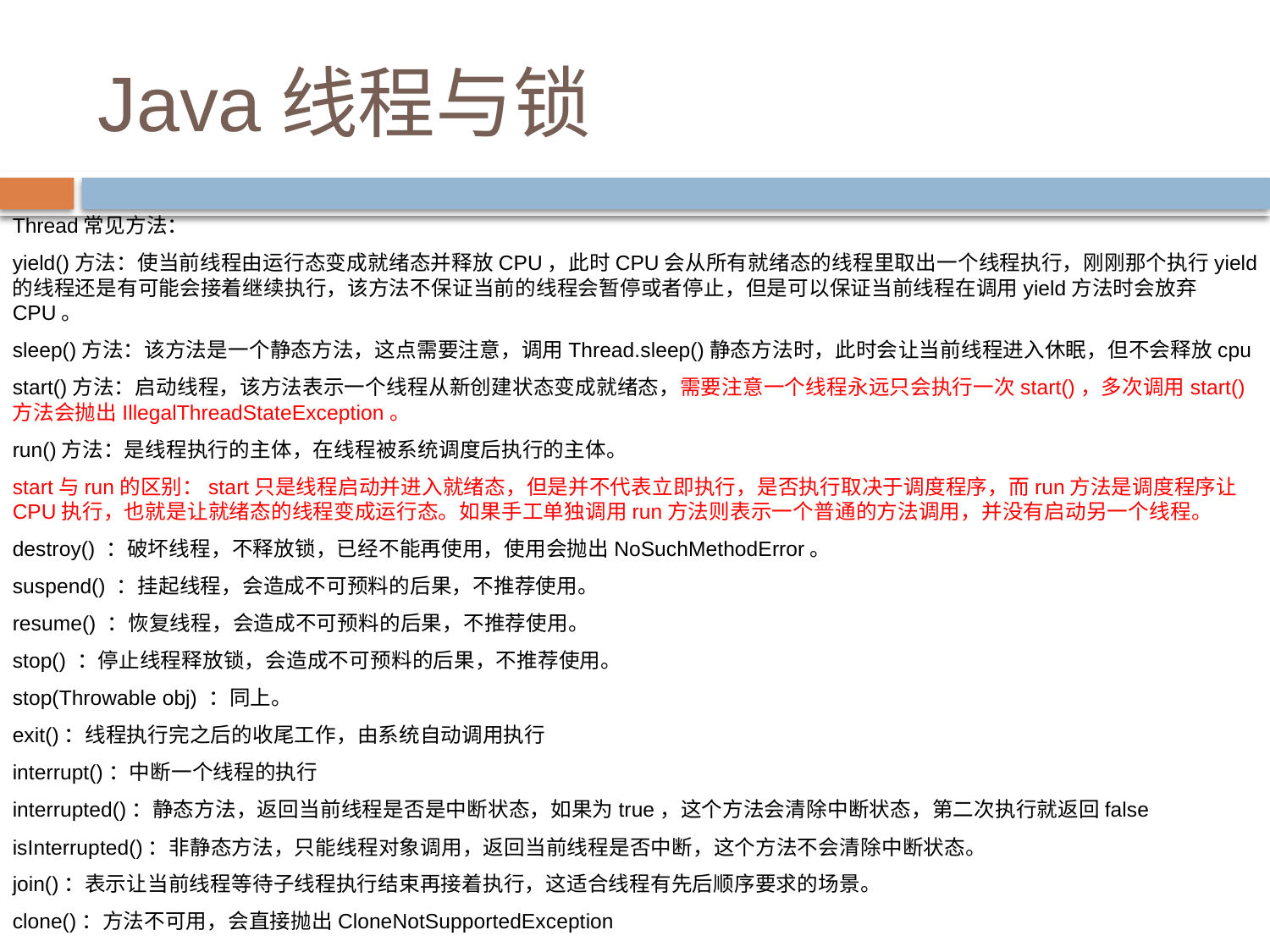

# Java线程与锁
Thread常见方法：
yield()方法：使当前线程由运行态变成就绪态并释放CPU，此时CPU会从所有就绪态的线程里取出一个线程执行，刚刚那个执行yield的线程还是有可能会接着继续执行，该方法不保证当前的线程会暂停或者停止，但是可以保证当前线程在调用yield方法时会放弃CPU。
sleep()方法：该方法是一个静态方法，这点需要注意，调用Thread.sleep()静态方法时，此时会让当前线程进入休眠，但不会释放cpu
start()方法：启动线程，该方法表示一个线程从新创建状态变成就绪态，需要注意一个线程永远只会执行一次start()，多次调用start()方法会抛出IllegalThreadStateException。
run()方法：是线程执行的主体，在线程被系统调度后执行的主体。
start与run的区别：start只是线程启动并进入就绪态，但是并不代表立即执行，是否执行取决于调度程序，而run方法是调度程序让CPU执行，也就是让就绪态的线程变成运行态。如果手工单独调用run方法则表示一个普通的方法调用，并没有启动另一个线程。
destroy() ：破坏线程，不释放锁，已经不能再使用，使用会抛出NoSuchMethodError。
suspend() ：挂起线程，会造成不可预料的后果，不推荐使用。
resume() ：恢复线程，会造成不可预料的后果，不推荐使用。
stop() ：停止线程释放锁，会造成不可预料的后果，不推荐使用。
stop(Throwable obj) ：同上。
exit()：线程执行完之后的收尾工作，由系统自动调用执行
interrupt()：中断一个线程的执行
interrupted()：静态方法，返回当前线程是否是中断状态，如果为true，这个方法会清除中断状态，第二次执行就返回false
isInterrupted()：非静态方法，只能线程对象调用，返回当前线程是否中断，这个方法不会清除中断状态。
join()：表示让当前线程等待子线程执行结束再接着执行，这适合线程有先后顺序要求的场景。
clone()：方法不可用，会直接抛出CloneNotSupportedException